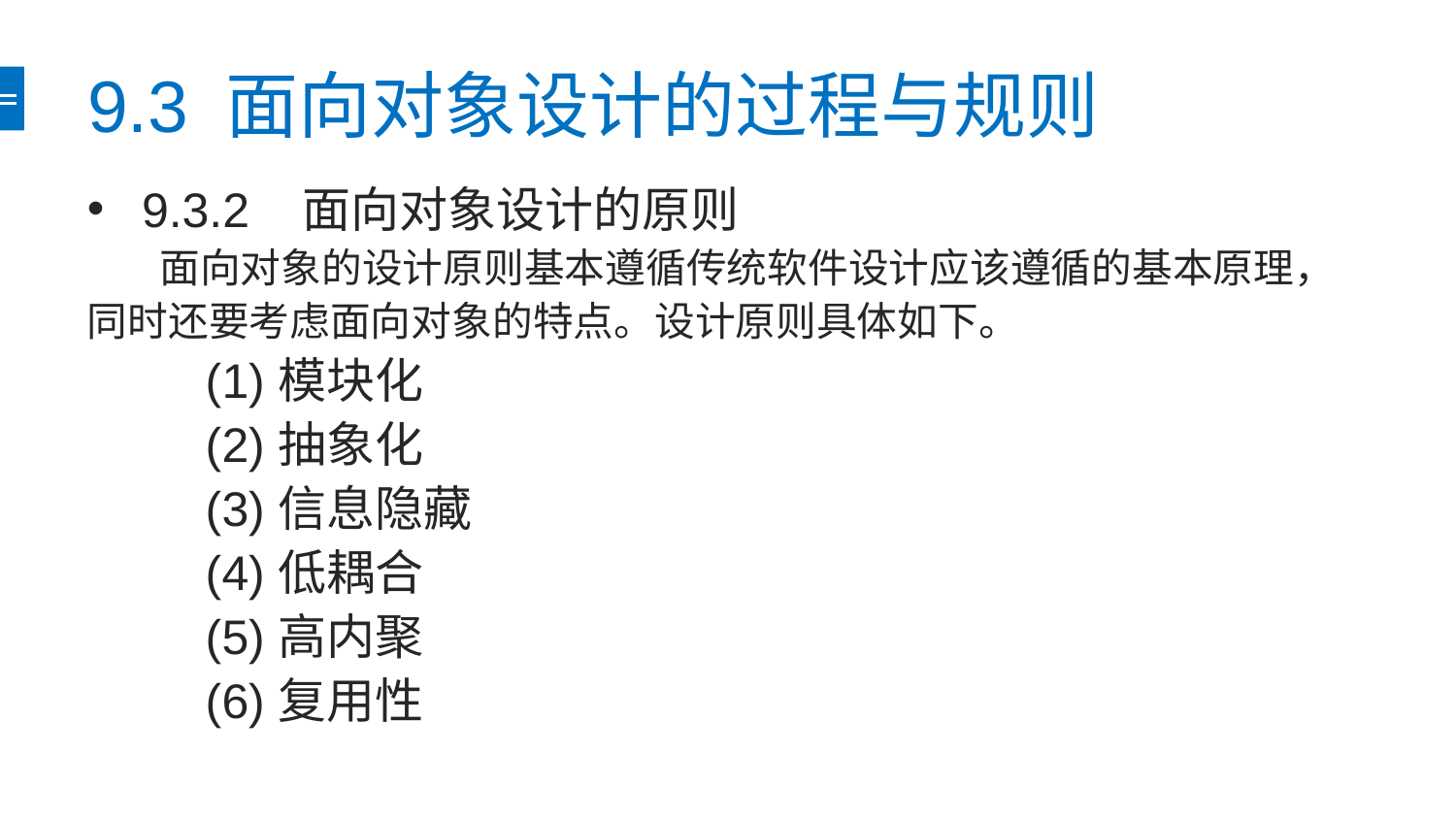

# 9.3 面向对象设计的过程与规则
9.3.2   面向对象设计的原则
       面向对象的设计原则基本遵循传统软件设计应该遵循的基本原理，同时还要考虑面向对象的特点。设计原则具体如下。
模块化
抽象化
信息隐藏
低耦合
高内聚
复用性